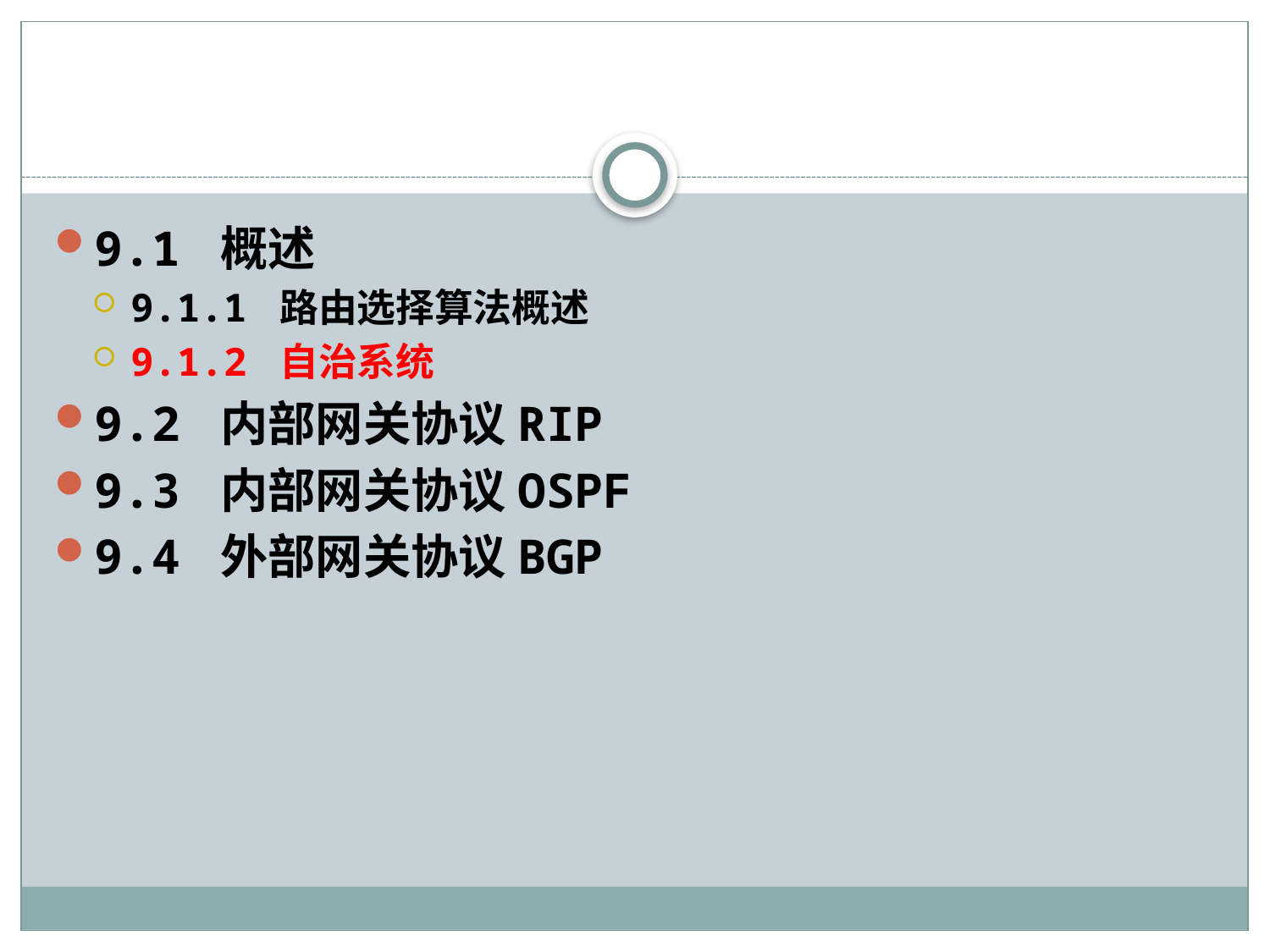

#
9.1 概述
9.1.1 路由选择算法概述
9.1.2 自治系统
9.2 内部网关协议RIP
9.3 内部网关协议OSPF
9.4 外部网关协议BGP